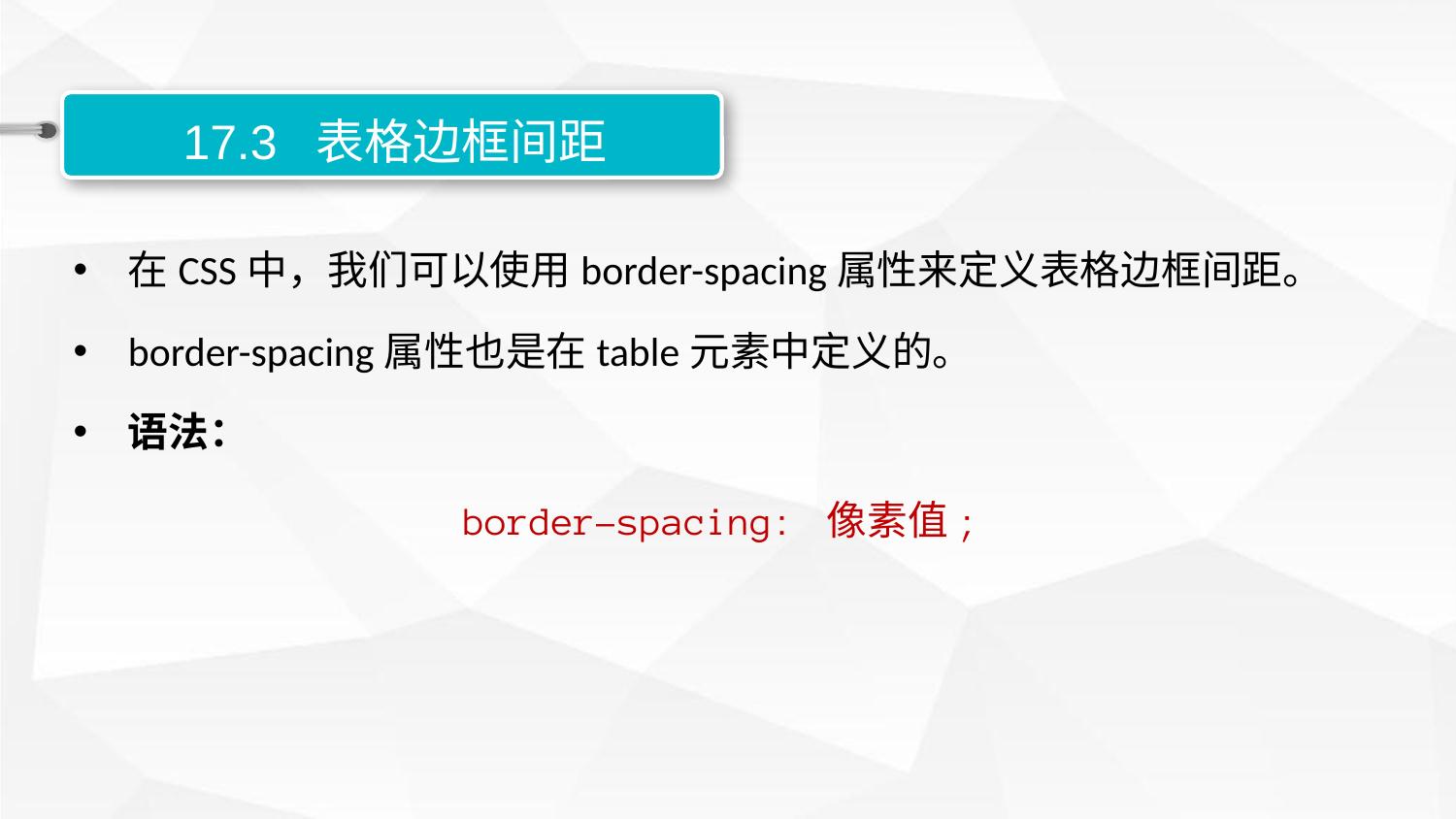

17.3  表格边框间距

在CSS中，我们可以使用border-spacing属性来定义表格边框间距。
border-spacing属性也是在table元素中定义的。
语法：
border-spacing: 像素值;